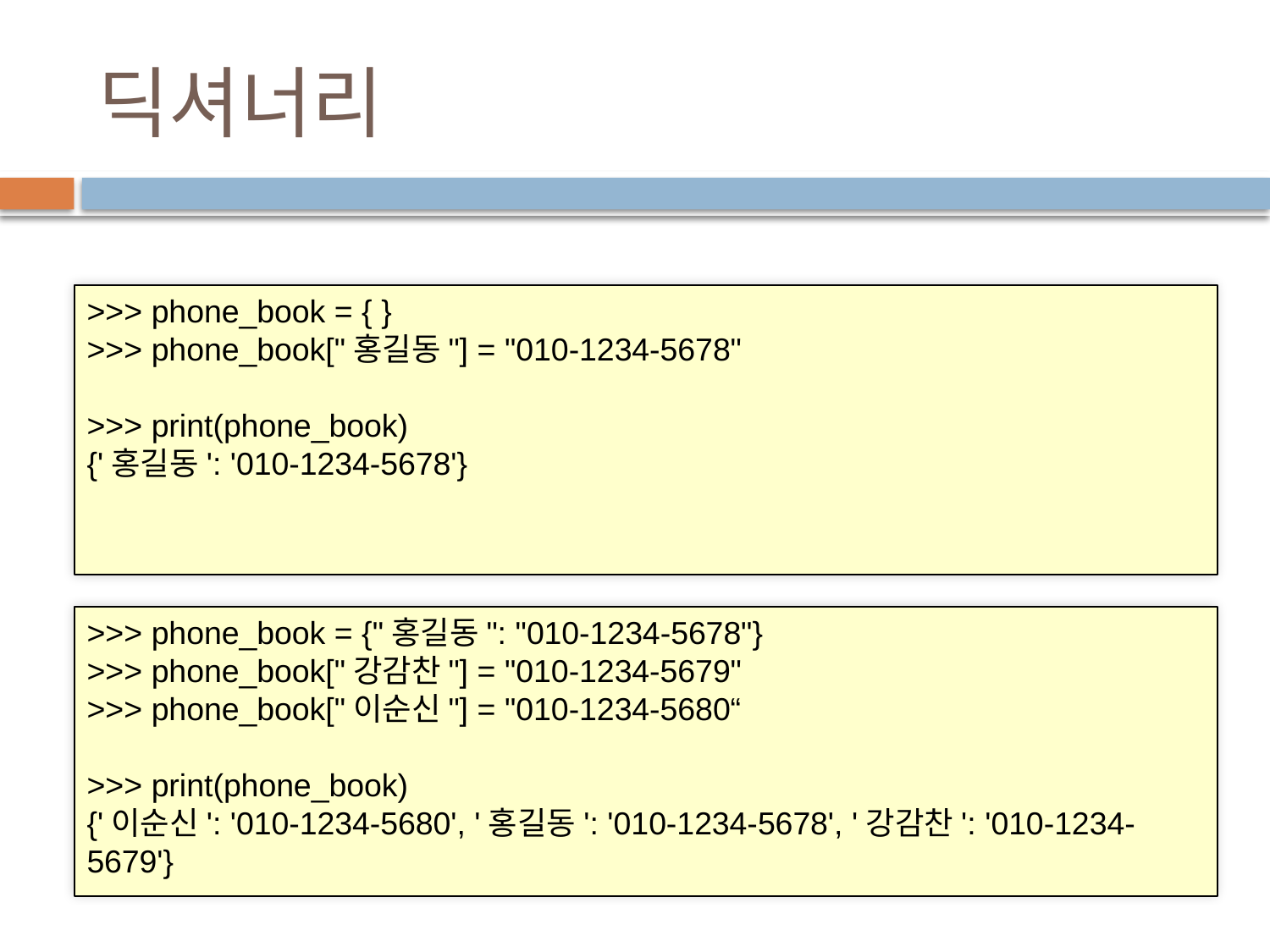

# 딕셔너리
>>> phone_book = { }
>>> phone_book["홍길동"] = "010-1234-5678"

>>> print(phone_book)
{'홍길동': '010-1234-5678'}
>>> phone_book = {"홍길동": "010-1234-5678"}
>>> phone_book["강감찬"] = "010-1234-5679"
>>> phone_book["이순신"] = "010-1234-5680“

>>> print(phone_book)
{'이순신': '010-1234-5680', '홍길동': '010-1234-5678', '강감찬': '010-1234-5679'}